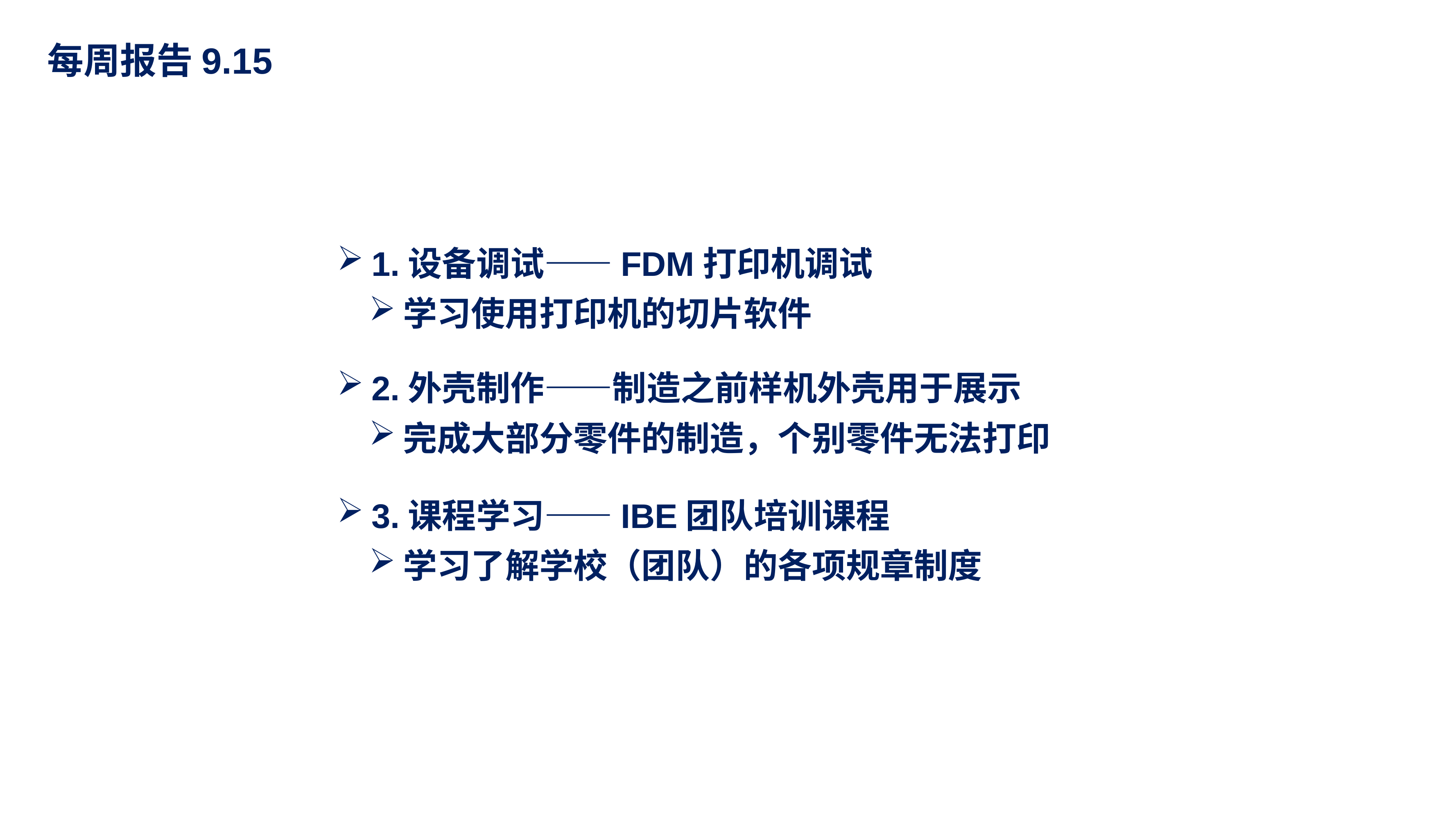

每周报告9.15
1.设备调试——FDM打印机调试
学习使用打印机的切片软件
2.外壳制作——制造之前样机外壳用于展示
完成大部分零件的制造，个别零件无法打印
3.课程学习——IBE团队培训课程
学习了解学校（团队）的各项规章制度